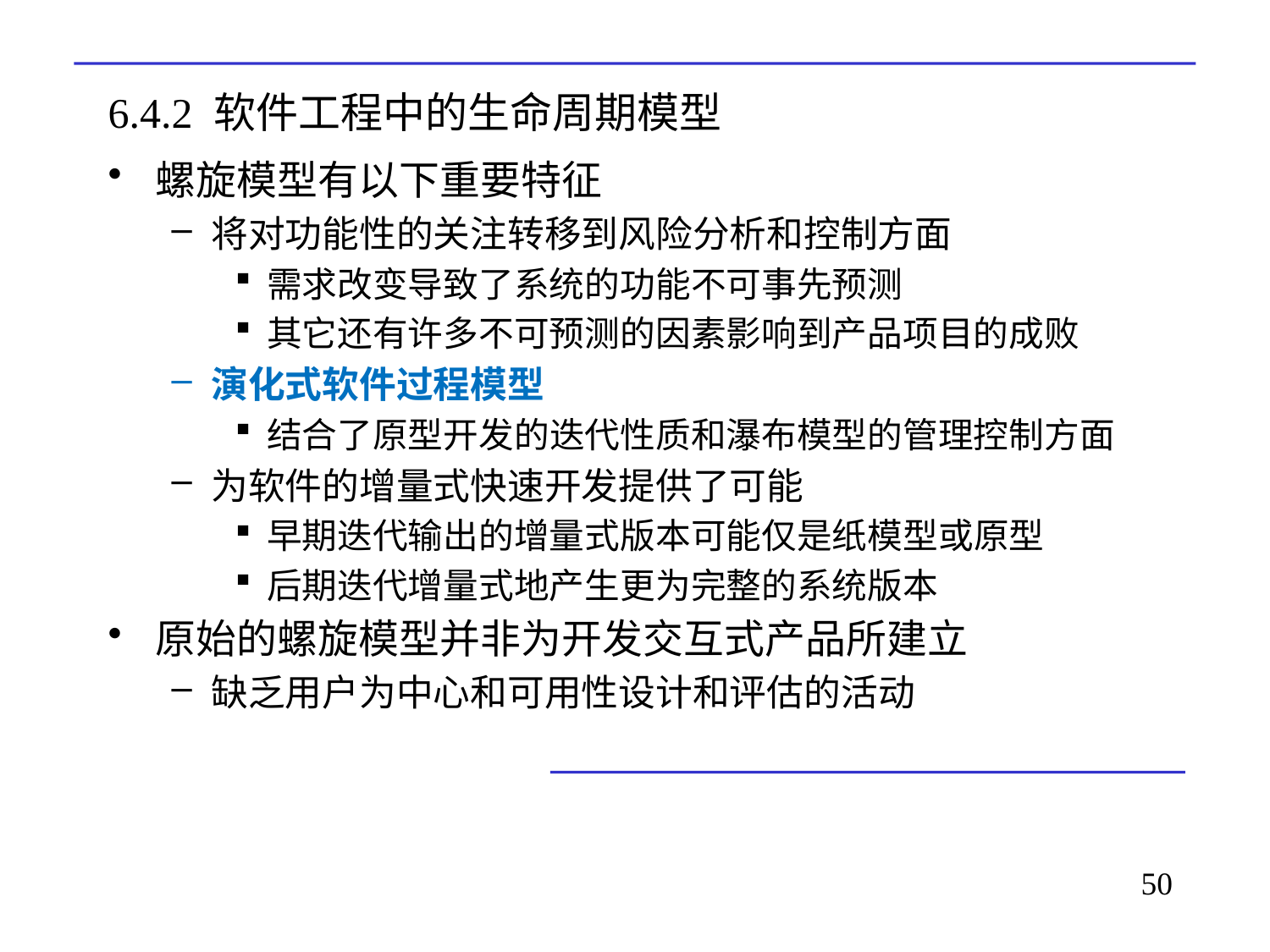

# 6.4.2 软件工程中的生命周期模型
螺旋模型有以下重要特征
将对功能性的关注转移到风险分析和控制方面
需求改变导致了系统的功能不可事先预测
其它还有许多不可预测的因素影响到产品项目的成败
演化式软件过程模型
结合了原型开发的迭代性质和瀑布模型的管理控制方面
为软件的增量式快速开发提供了可能
早期迭代输出的增量式版本可能仅是纸模型或原型
后期迭代增量式地产生更为完整的系统版本
原始的螺旋模型并非为开发交互式产品所建立
缺乏用户为中心和可用性设计和评估的活动
50